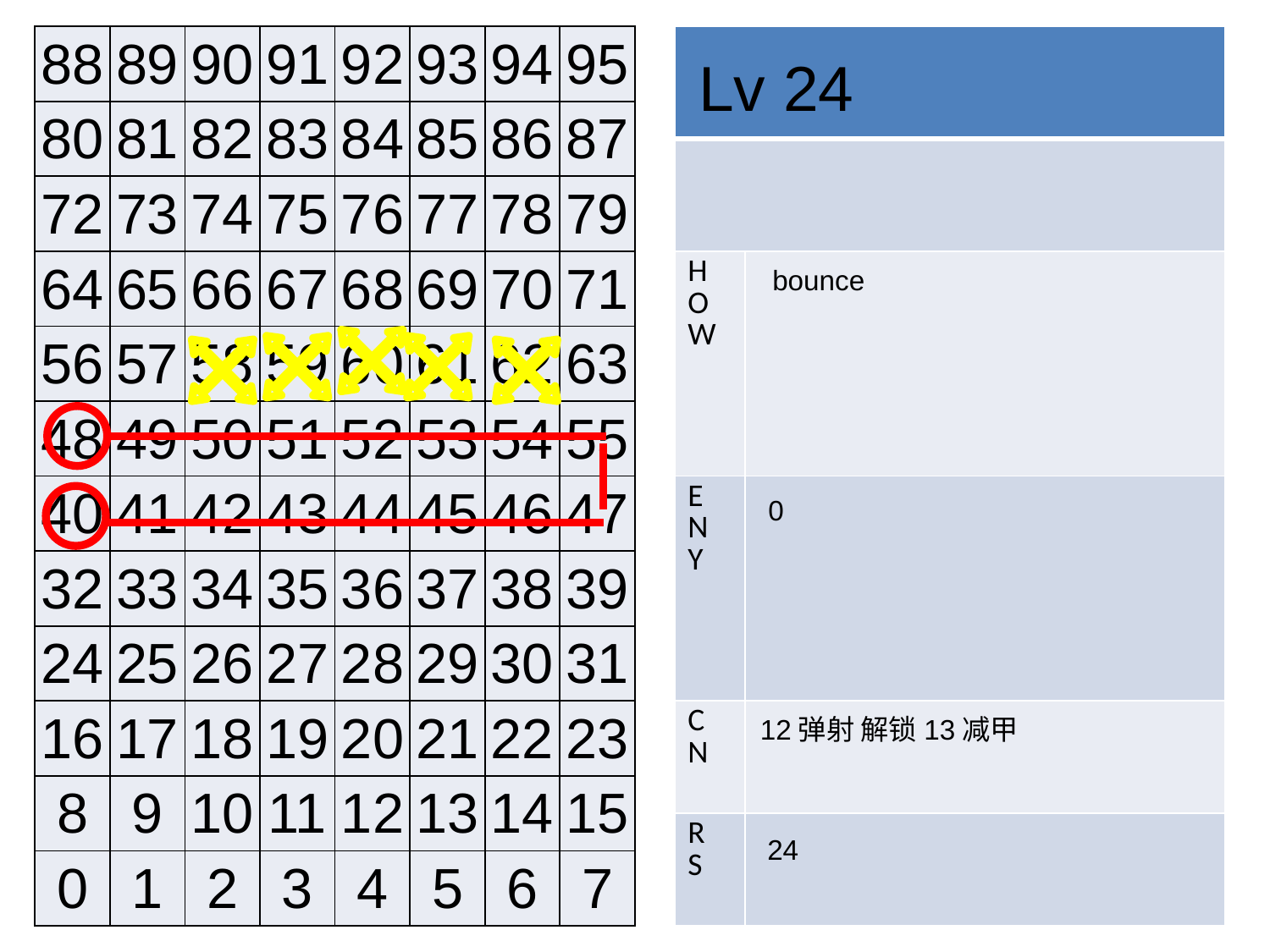

Lv 24
bounce

0
12弹射 解锁13减甲
24